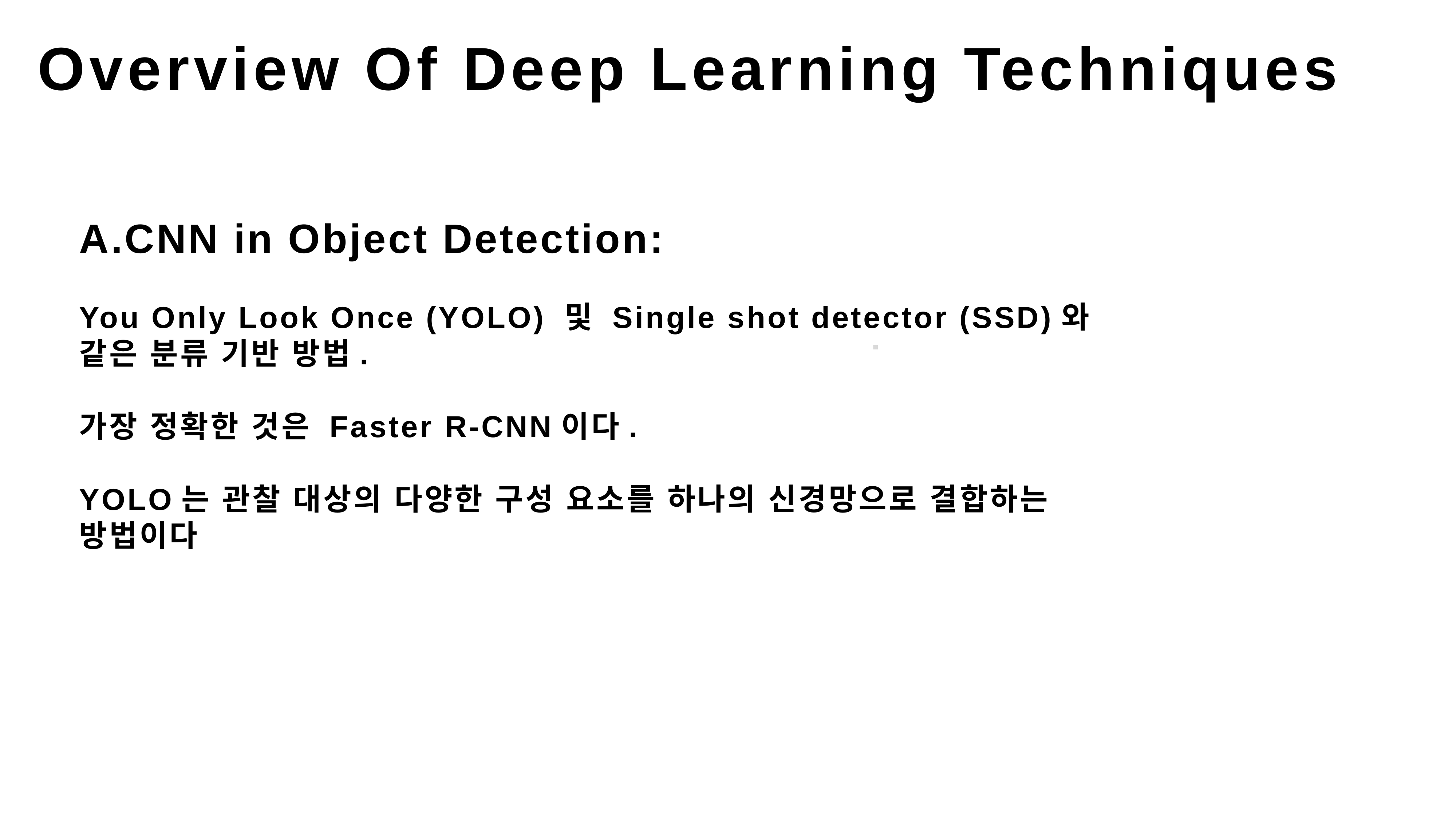

Overview Of Deep Learning Techniques

A.CNN in Object Detection:

You Only Look Once (YOLO) 및 Single shot detector (SSD)와 같은 분류 기반 방법.

가장 정확한 것은 Faster R-CNN이다.

YOLO는 관찰 대상의 다양한 구성 요소를 하나의 신경망으로 결합하는 방법이다